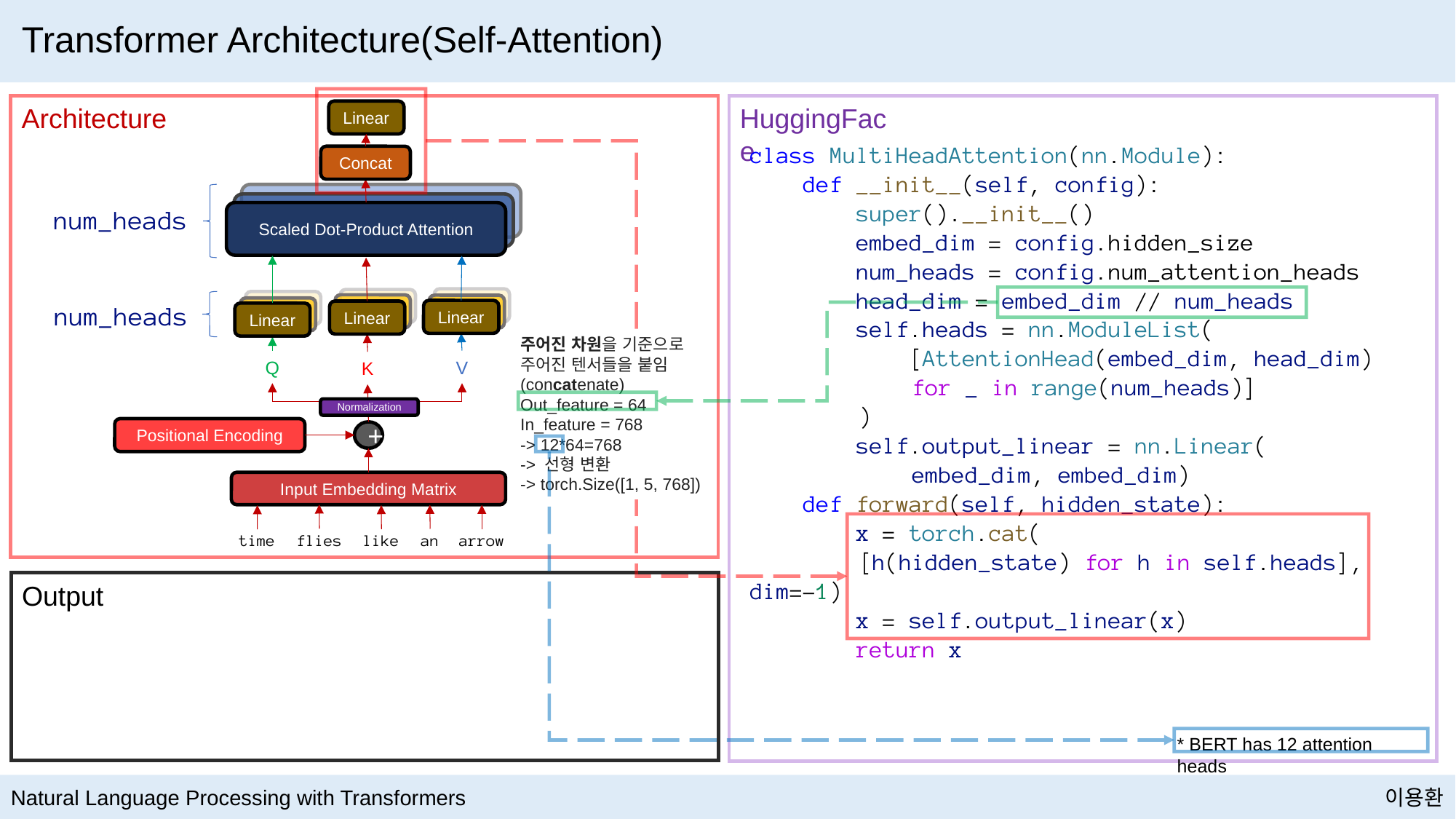

# Transformer Architecture(Self-Attention)

Architecture
HuggingFace

Linear
class MultiHeadAttention(nn.Module):
    def __init__(self, config):
        super().__init__()
        embed_dim = config.hidden_size
        num_heads = config.num_attention_heads
        head_dim = embed_dim // num_heads
        self.heads = nn.ModuleList(
            [AttentionHead(embed_dim, head_dim) 		    for _ in range(num_heads)]
        	)
        self.output_linear = nn.Linear(
	    embed_dim, embed_dim)
    def forward(self, hidden_state):
        x = torch.cat(
	[h(hidden_state) for h in self.heads], 	dim=-1)
        x = self.output_linear(x)
        return x
Concat

num_heads
Scaled Dot-Product Attention

Linear

Linear

Linear

num_heads
주어진 차원을 기준으로
주어진 텐서들을 붙임
(concatenate)
Out_feature = 64
In_feature = 768
-> 12*64=768
-> 선형 변환
-> torch.Size([1, 5, 768])
Q
V
K

Normalization
Positional Encoding
+

Input Embedding Matrix

time
flies
like
an
arrow

Output
* BERT has 12 attention heads